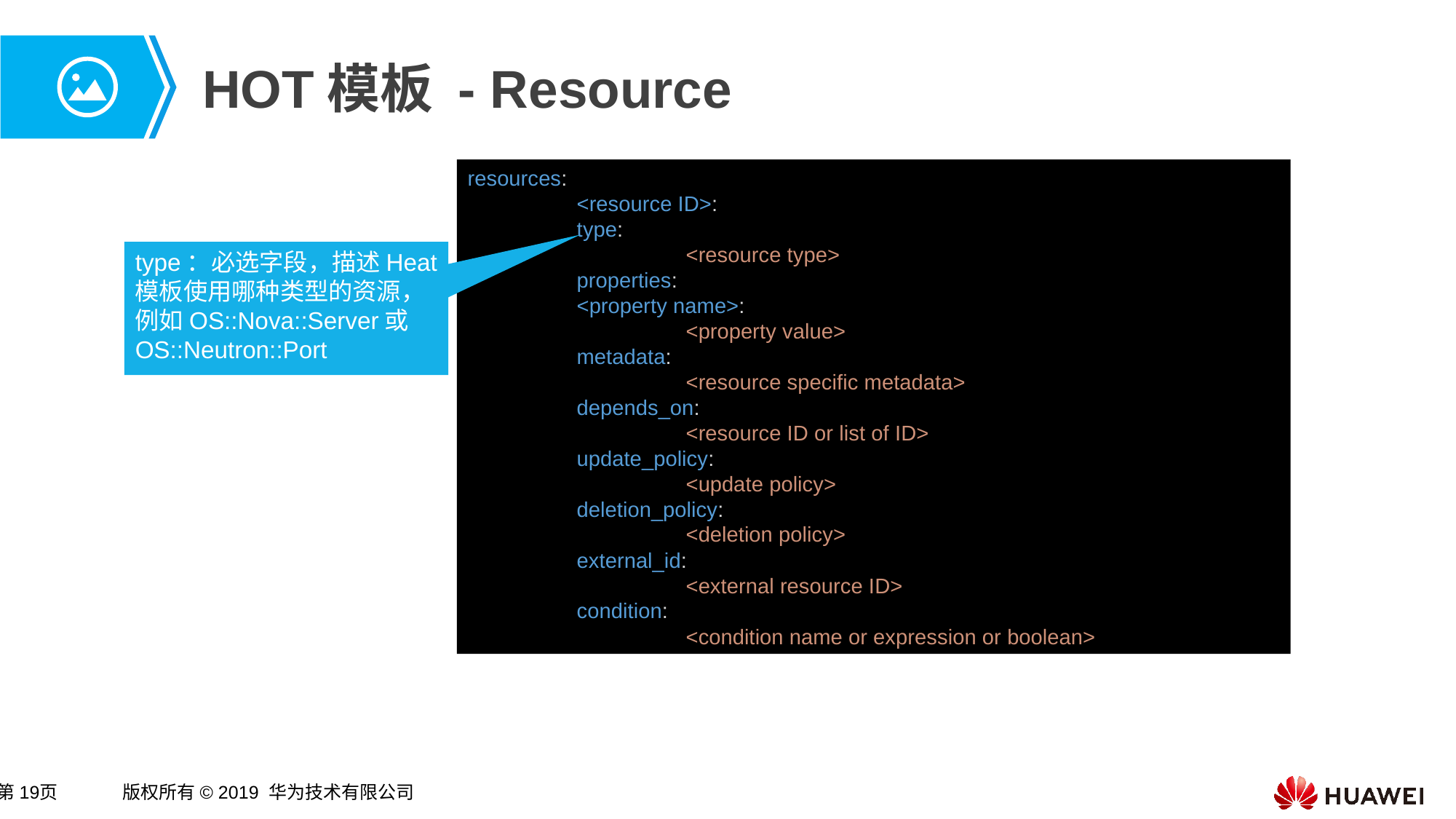

# HOT模板 - Resource
resources:
	<resource ID>:
	type:
		<resource type>
	properties:
	<property name>:
		<property value>
	metadata:
		<resource specific metadata>
	depends_on:
		<resource ID or list of ID>
	update_policy:
		<update policy>
	deletion_policy:
		<deletion policy>
	external_id:
		<external resource ID>
	condition:
		<condition name or expression or boolean>
type：必选字段，描述Heat模板使用哪种类型的资源，例如OS::Nova::Server或OS::Neutron::Port